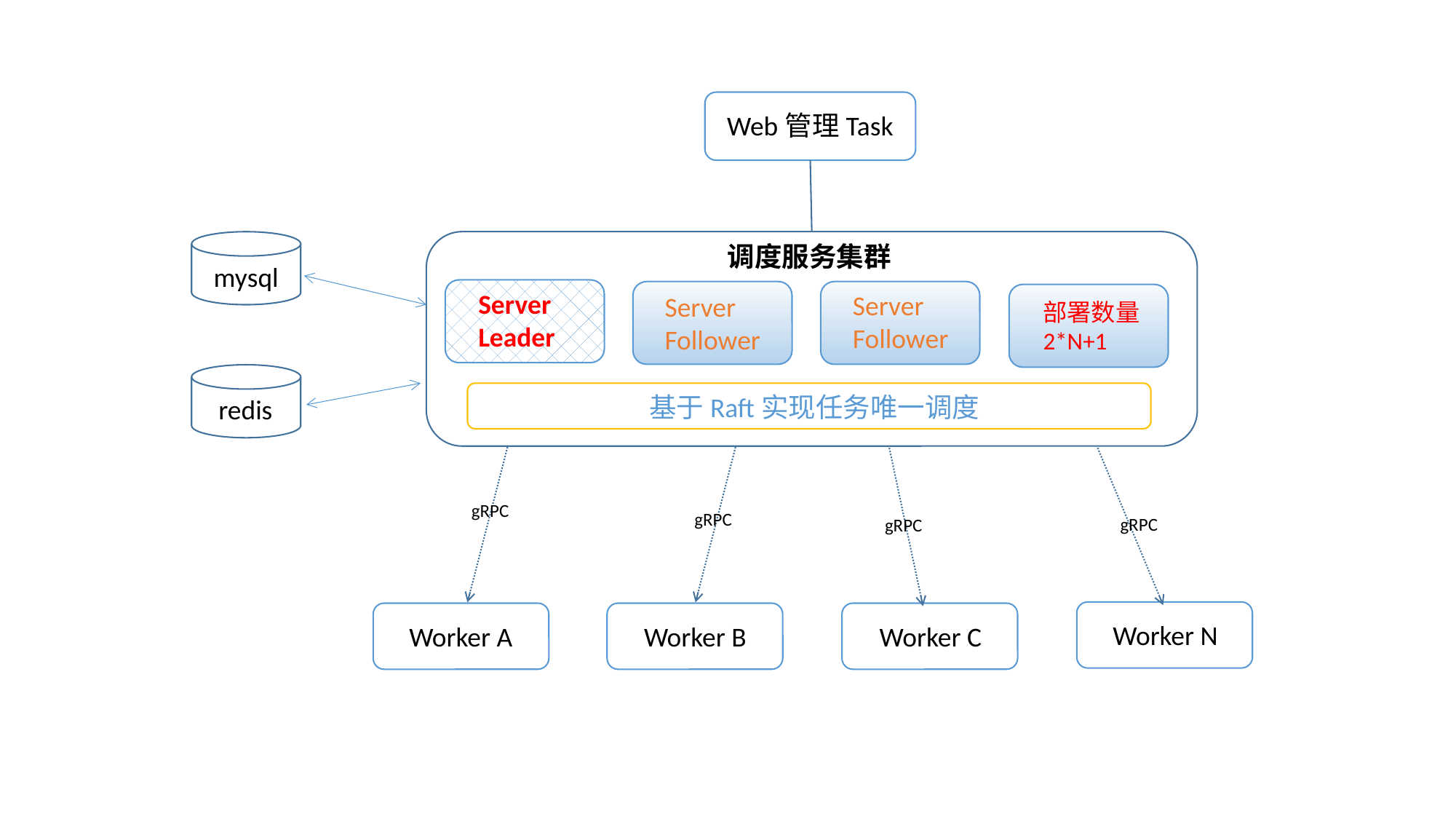

Web管理Task

调度服务集群
mysql

Server
Leader

Server
Follower
Server
Follower

部署数量
2*N+1

基于Raft实现任务唯一调度
redis
gRPC
gRPC
gRPC
gRPC

Worker N
Worker A
Worker B
Worker C